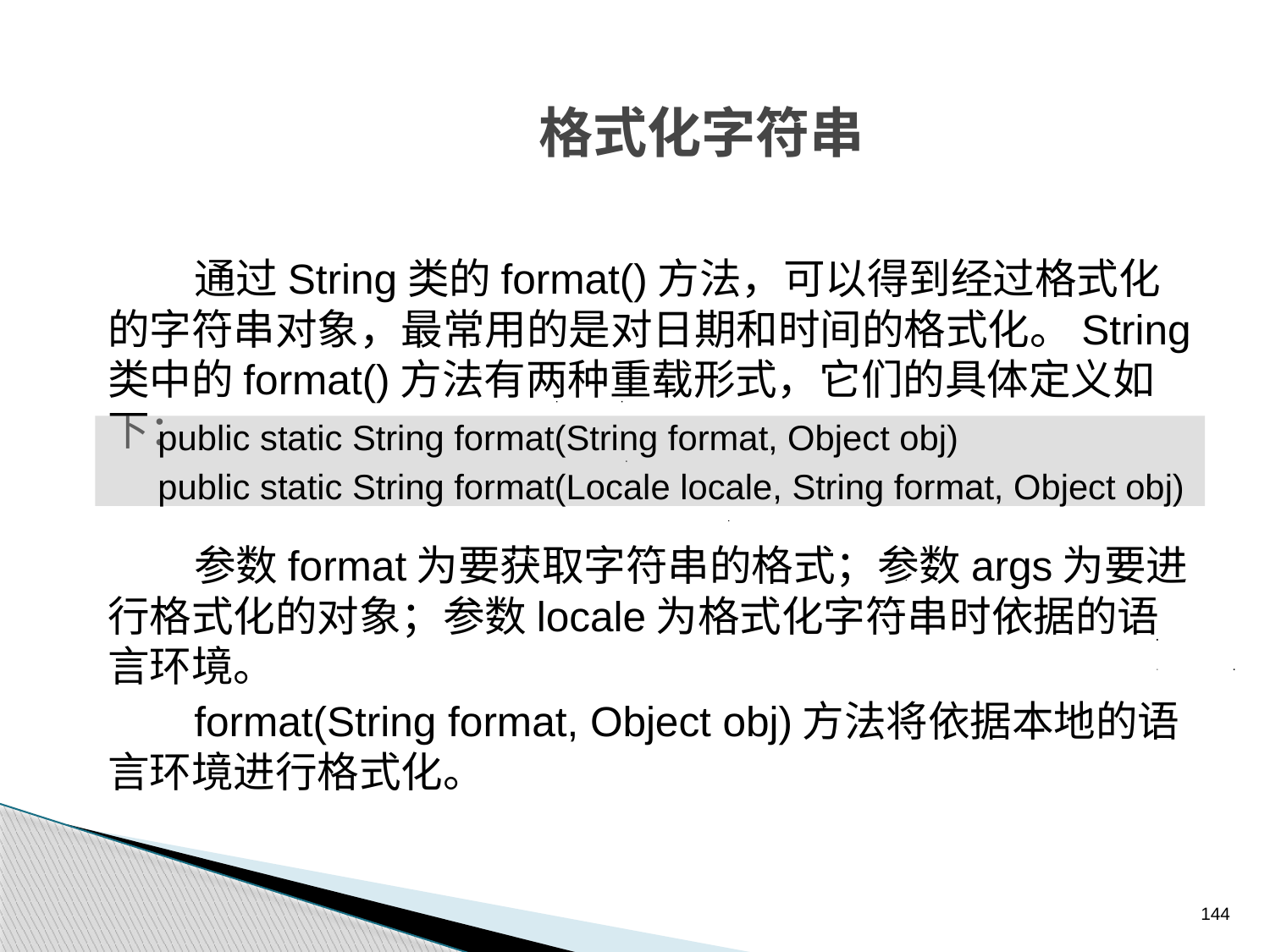

# 格式化字符串

通过String类的format()方法，可以得到经过格式化的字符串对象，最常用的是对日期和时间的格式化。String类中的format()方法有两种重载形式，它们的具体定义如下：

参数format为要获取字符串的格式；参数args为要进行格式化的对象；参数locale为格式化字符串时依据的语言环境。
format(String format, Object obj)方法将依据本地的语言环境进行格式化。

public static String format(String format, Object obj)
public static String format(Locale locale, String format, Object obj)

144